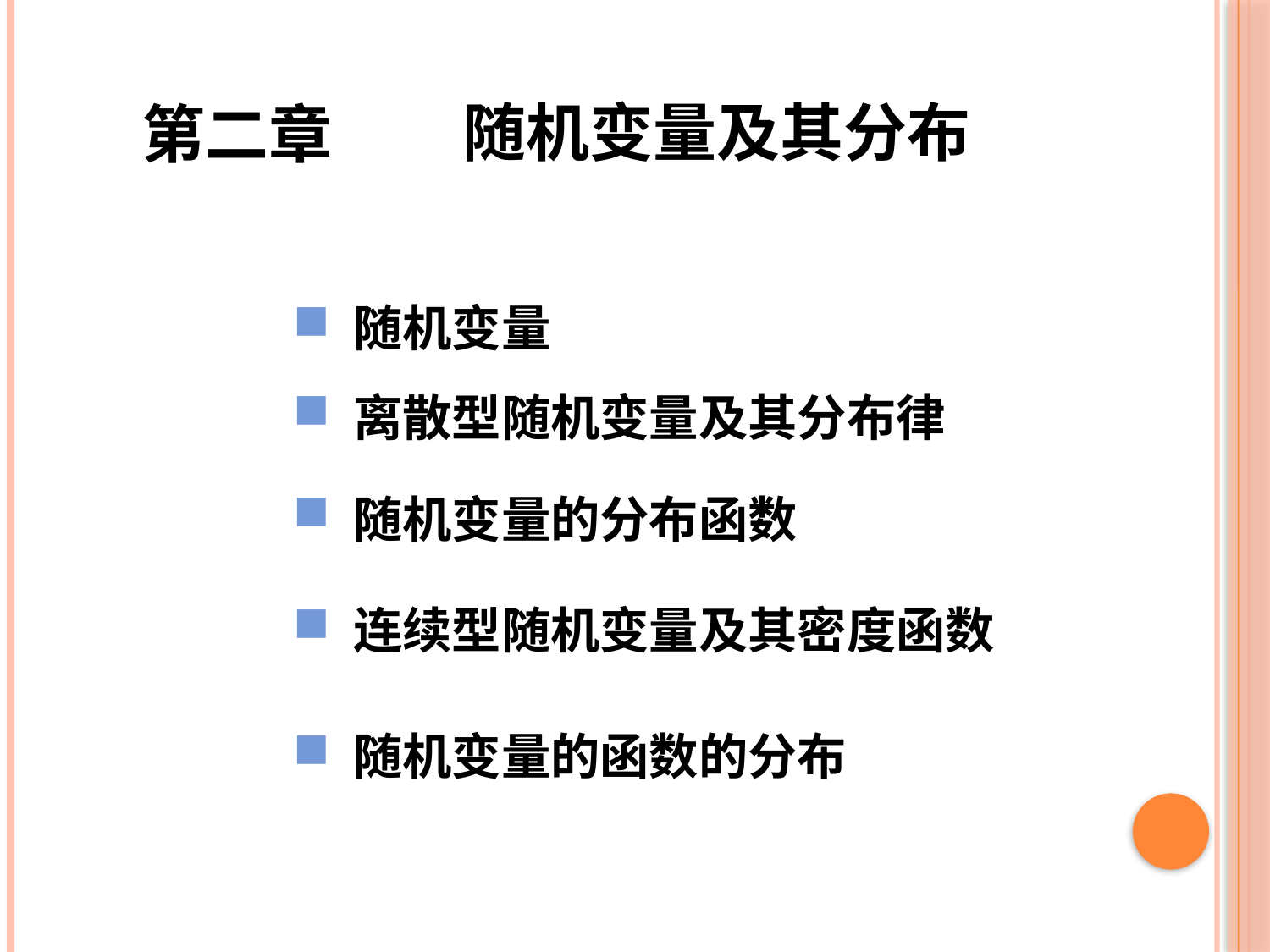

随机变量及其分布
第二章
随机变量
离散型随机变量及其分布律
随机变量的分布函数
连续型随机变量及其密度函数
随机变量的函数的分布